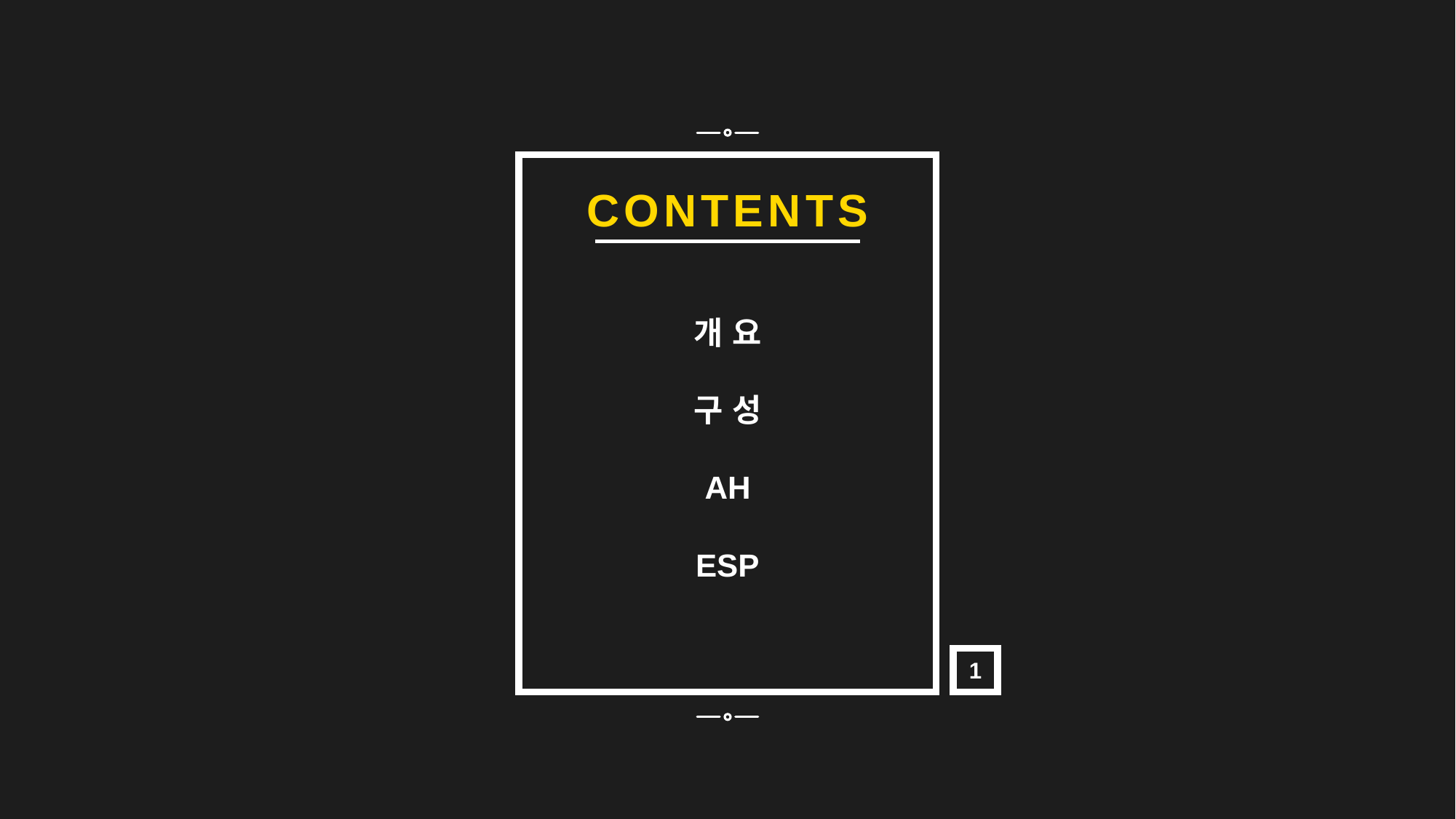

CONTENTS
개 요
구 성
AH
ESP
1